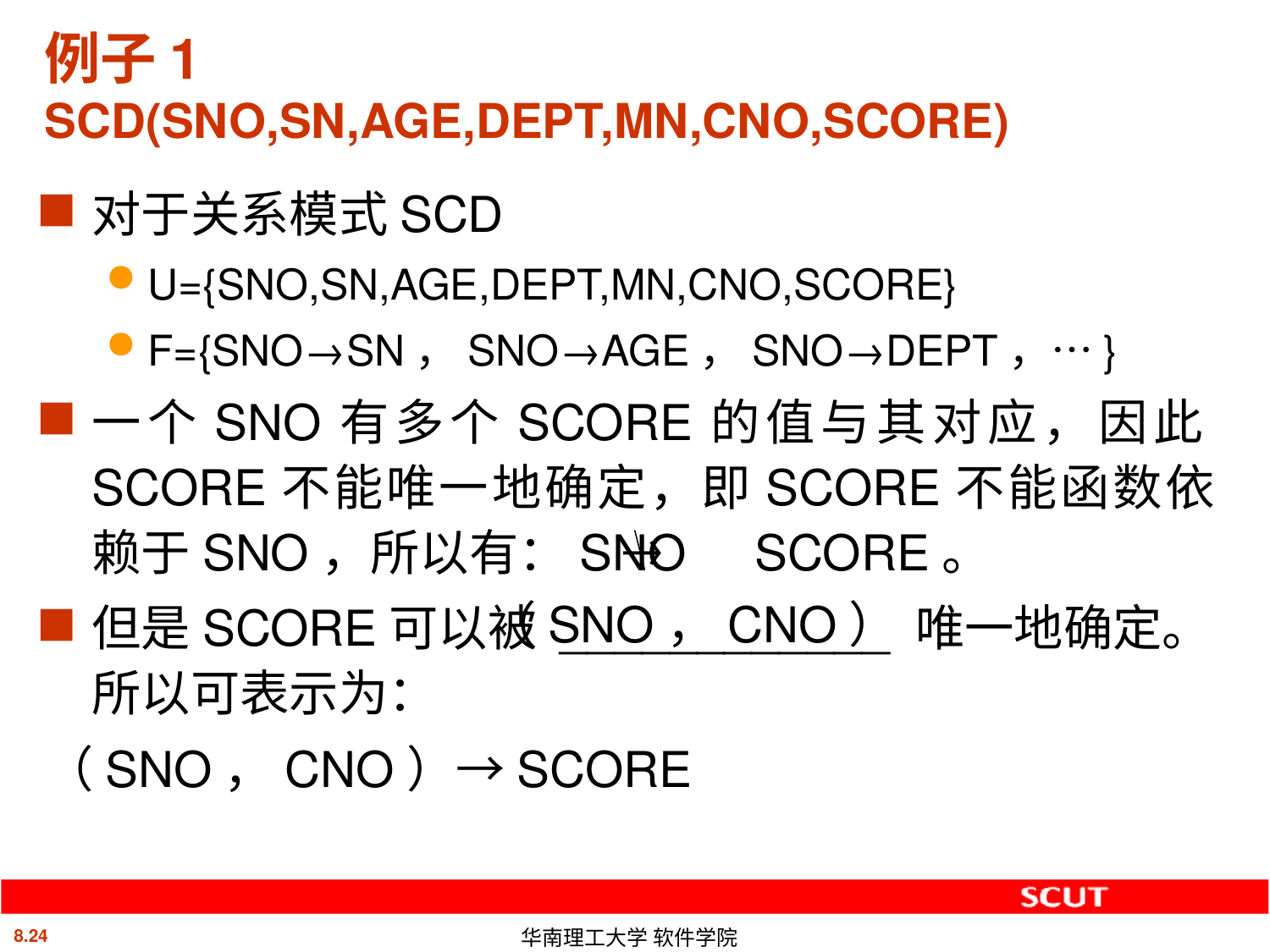

# 例子1 SCD(SNO,SN,AGE,DEPT,MN,CNO,SCORE)
对于关系模式SCD
U={SNO,SN,AGE,DEPT,MN,CNO,SCORE}
F={SNO→SN，SNO→AGE，SNO→DEPT，…}
一个SNO有多个SCORE的值与其对应，因此SCORE不能唯一地确定，即SCORE不能函数依赖于SNO，所以有：SNO     SCORE。
但是SCORE可以被 ____________ 唯一地确定。所以可表示为：
（SNO，CNO）→SCORE
→

（SNO，CNO）